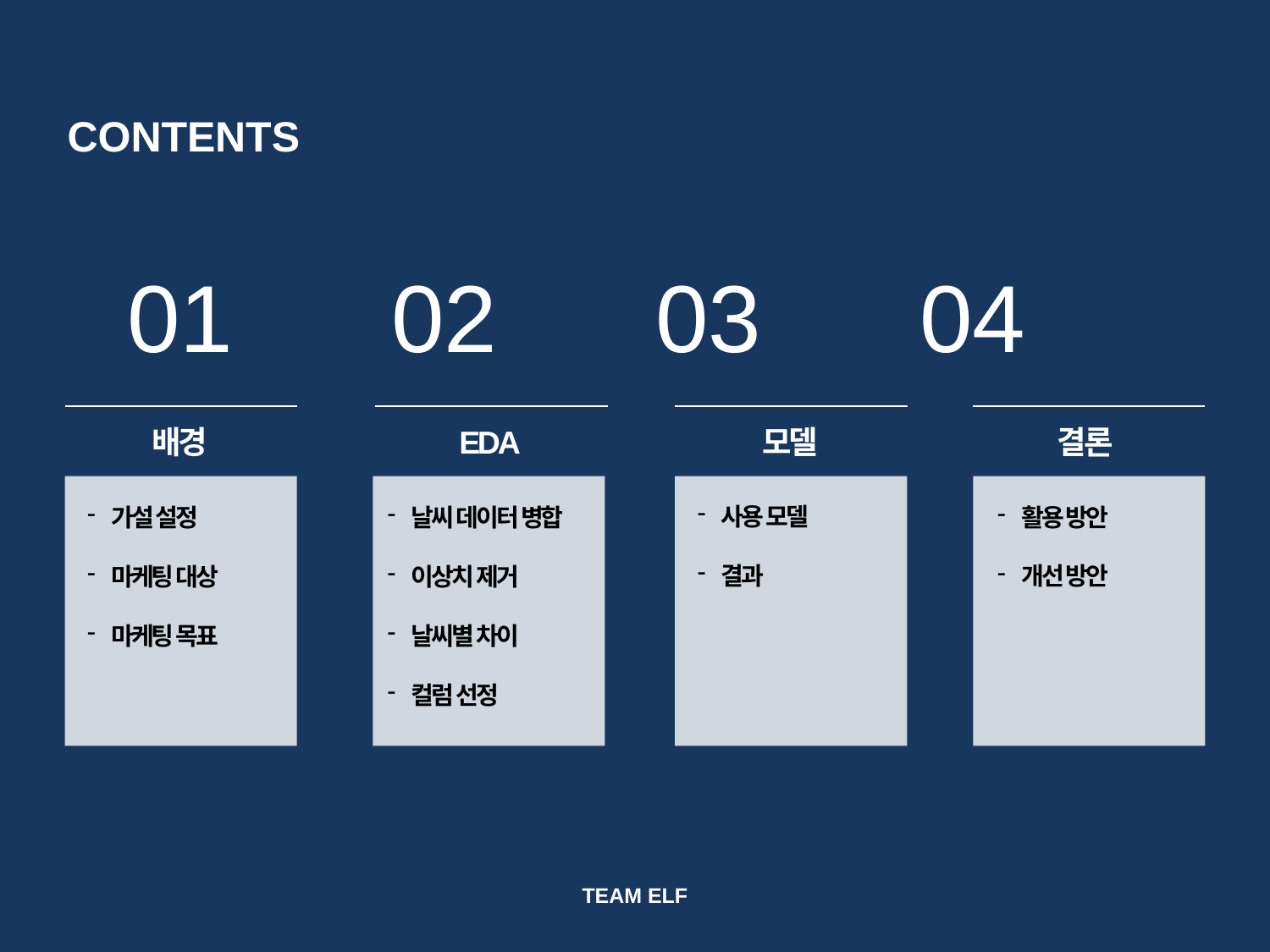

CONTENTS
01      02      03      04
배경
EDA
모델
결론

사용 모델

결과
활용 방안

개선 방안
가설 설정

마케팅 대상

마케팅 목표

날씨 데이터 병합

이상치 제거

날씨별 차이

컬럼 선정
TEAM ELF